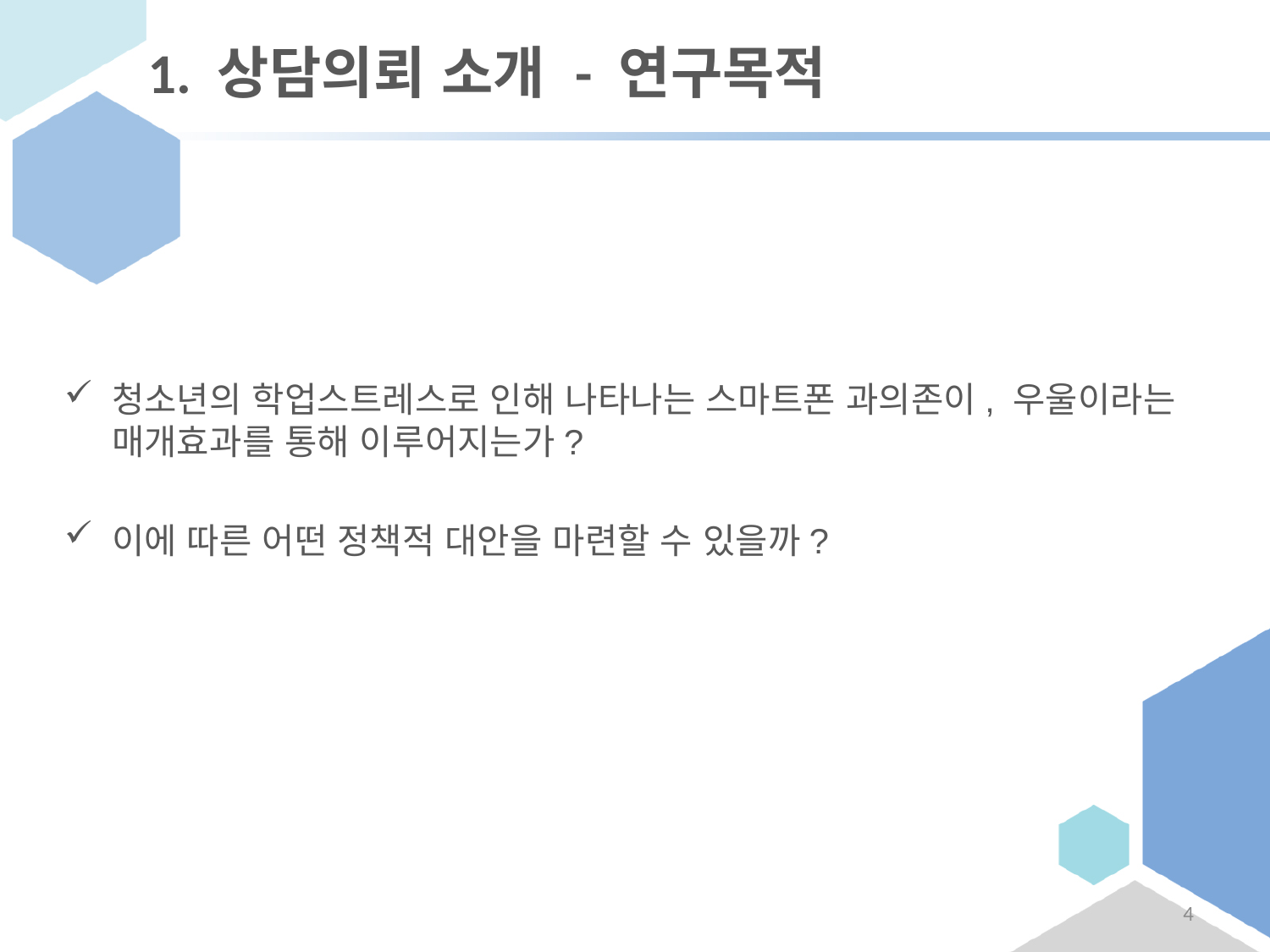

# 1. 상담의뢰 소개 - 연구목적
청소년의 학업스트레스로 인해 나타나는 스마트폰 과의존이, 우울이라는 매개효과를 통해 이루어지는가?

이에 따른 어떤 정책적 대안을 마련할 수 있을까?
4